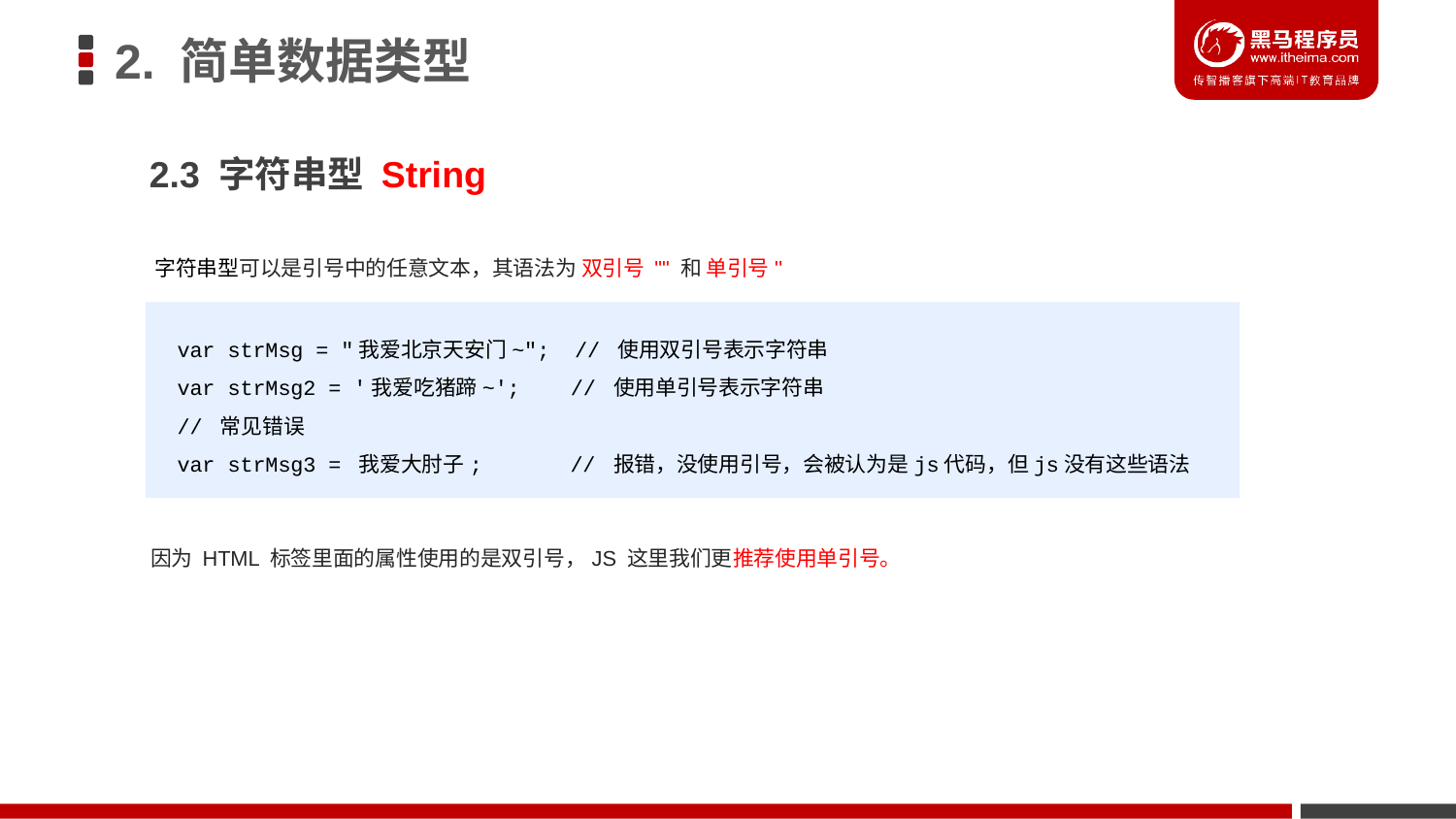

# 2. 简单数据类型
2.3 字符串型 String
字符串型可以是引号中的任意文本，其语法为 双引号 "" 和 单引号''
var strMsg = "我爱北京天安门~";  // 使用双引号表示字符串
var strMsg2 = '我爱吃猪蹄~';    // 使用单引号表示字符串
// 常见错误
var strMsg3 = 我爱大肘子;       // 报错，没使用引号，会被认为是js代码，但js没有这些语法
因为 HTML 标签里面的属性使用的是双引号，JS 这里我们更推荐使用单引号。